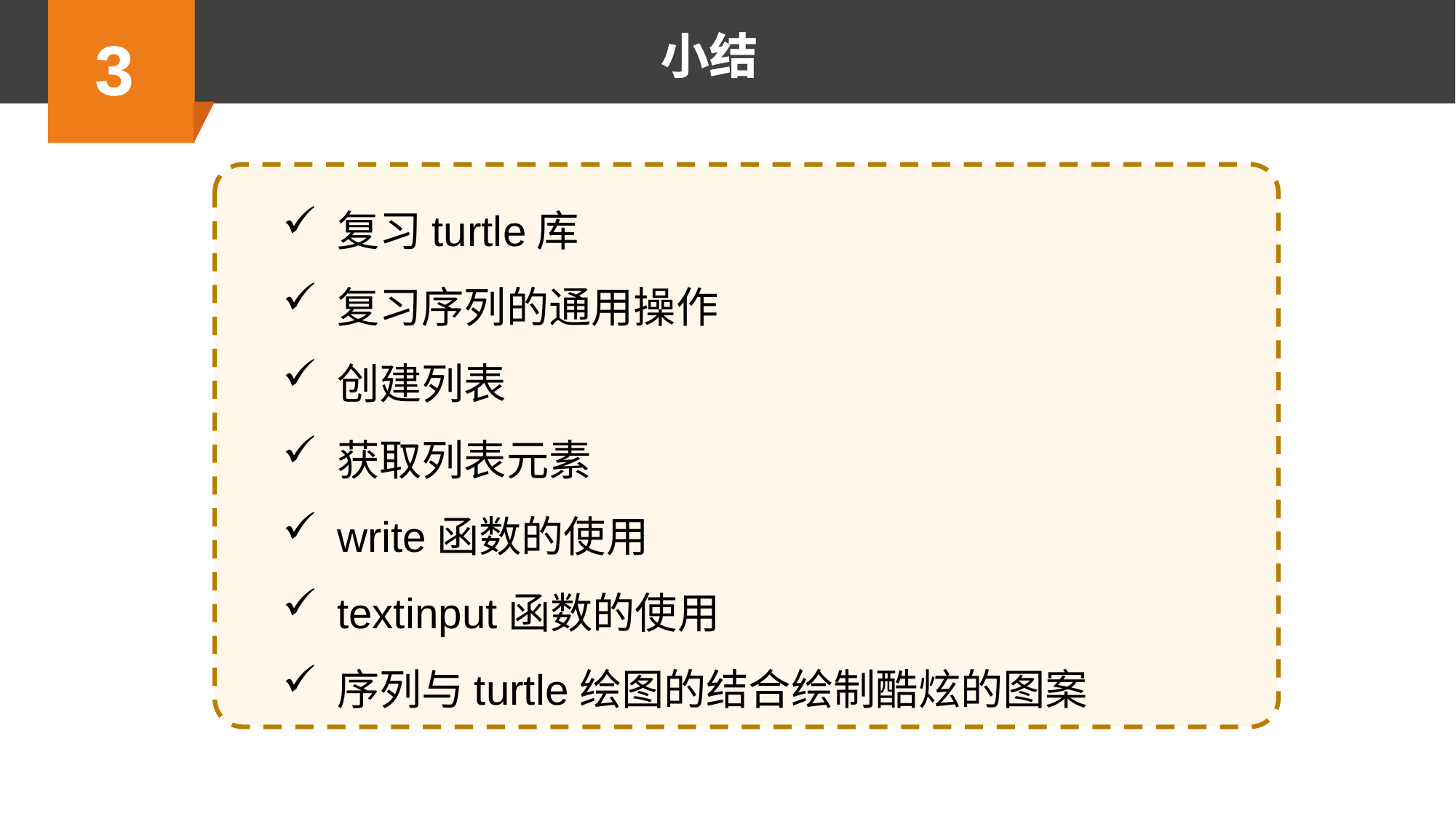

3
小结

复习turtle库
复习序列的通用操作
创建列表
获取列表元素
write函数的使用
textinput函数的使用
序列与turtle绘图的结合绘制酷炫的图案